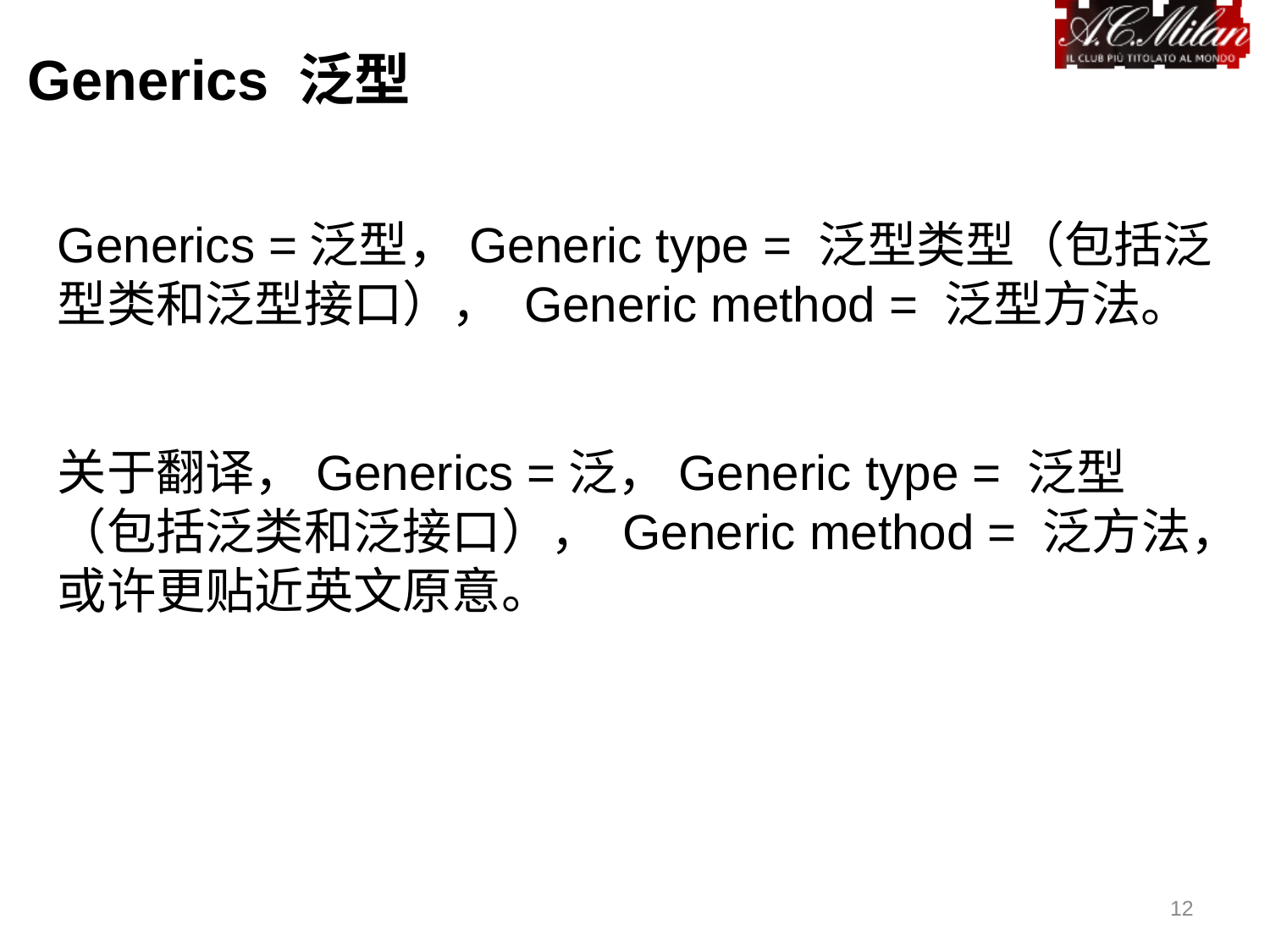

Generics 泛型
Generics =泛型，Generic type = 泛型类型（包括泛型类和泛型接口）， Generic method = 泛型方法。
关于翻译，Generics =泛，Generic type = 泛型（包括泛类和泛接口）， Generic method = 泛方法，或许更贴近英文原意。
12